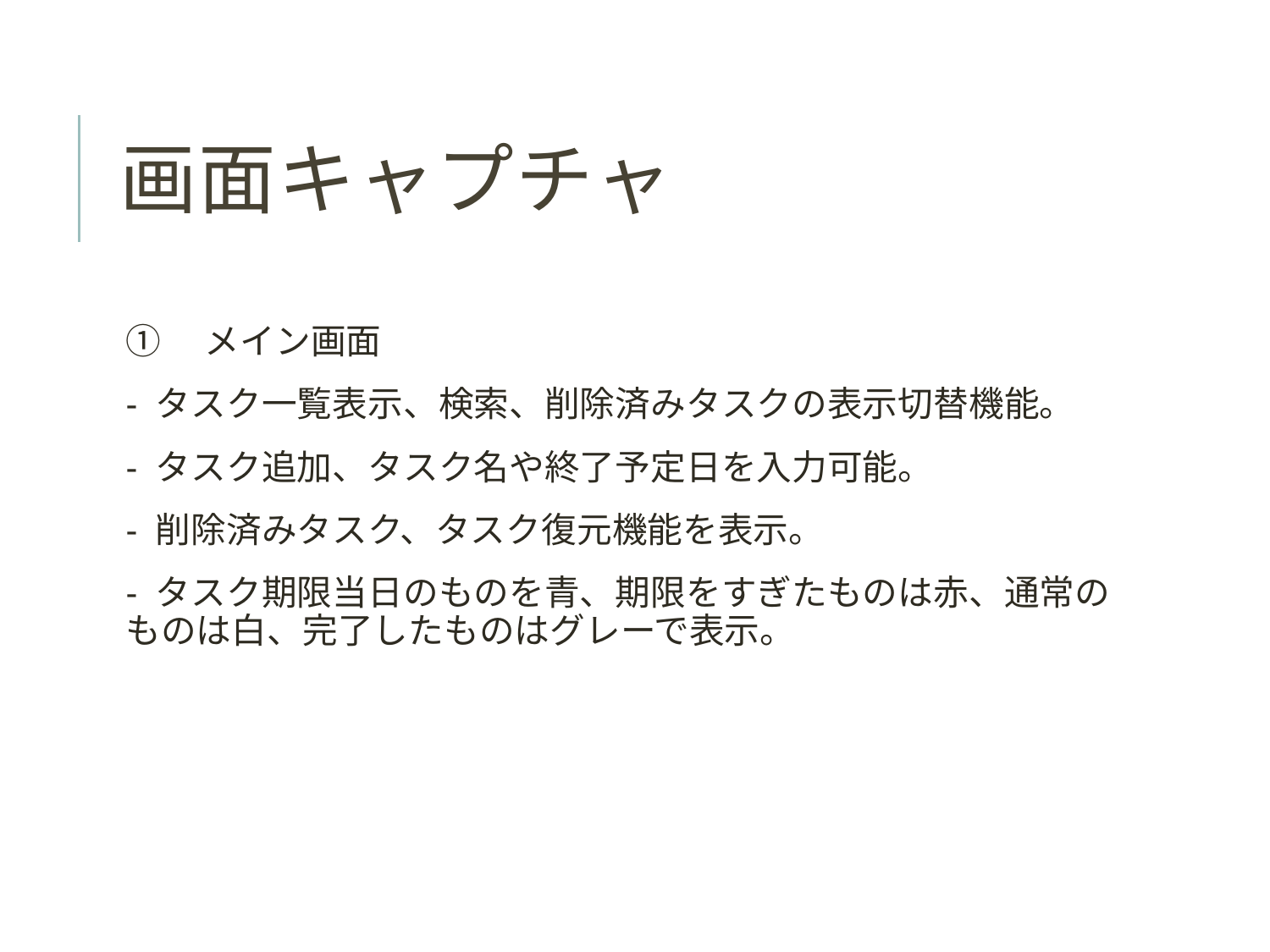

# 画面キャプチャ
①　メイン画面
- タスク一覧表示、検索、削除済みタスクの表示切替機能。
- タスク追加、タスク名や終了予定日を入力可能。
- 削除済みタスク、タスク復元機能を表示。
- タスク期限当日のものを青、期限をすぎたものは赤、通常のものは白、完了したものはグレーで表示。